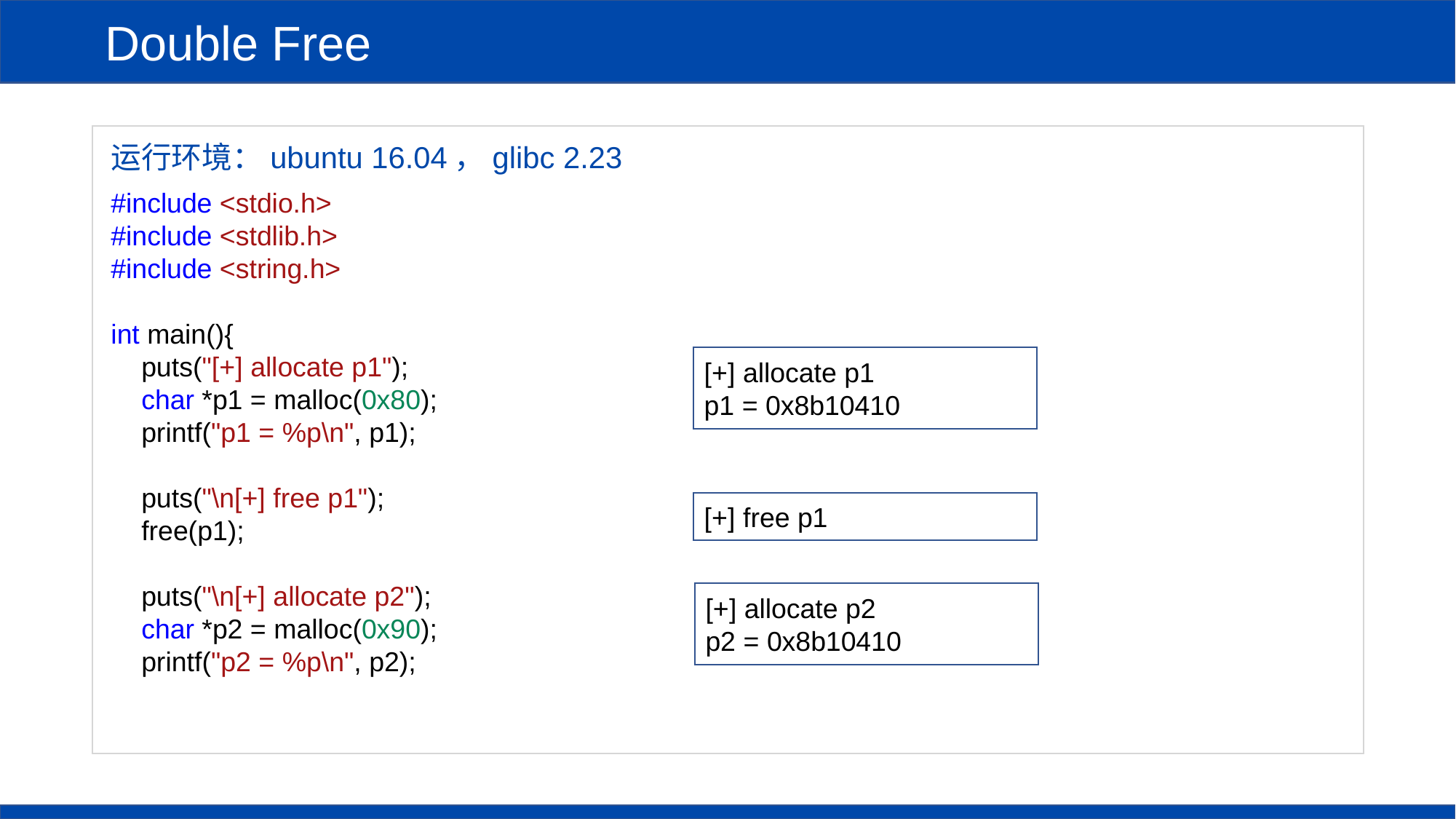

Double Free

运行环境：ubuntu 16.04，glibc 2.23
#include <stdio.h>
#include <stdlib.h>
#include <string.h>
int main(){
    puts("[+] allocate p1");
    char *p1 = malloc(0x80);
    printf("p1 = %p\n", p1);
    puts("\n[+] free p1");
    free(p1);
    puts("\n[+] allocate p2");
    char *p2 = malloc(0x90);
    printf("p2 = %p\n", p2);
[+] allocate p1
p1 = 0x8b10410
[+] free p1
[+] allocate p2
p2 = 0x8b10410